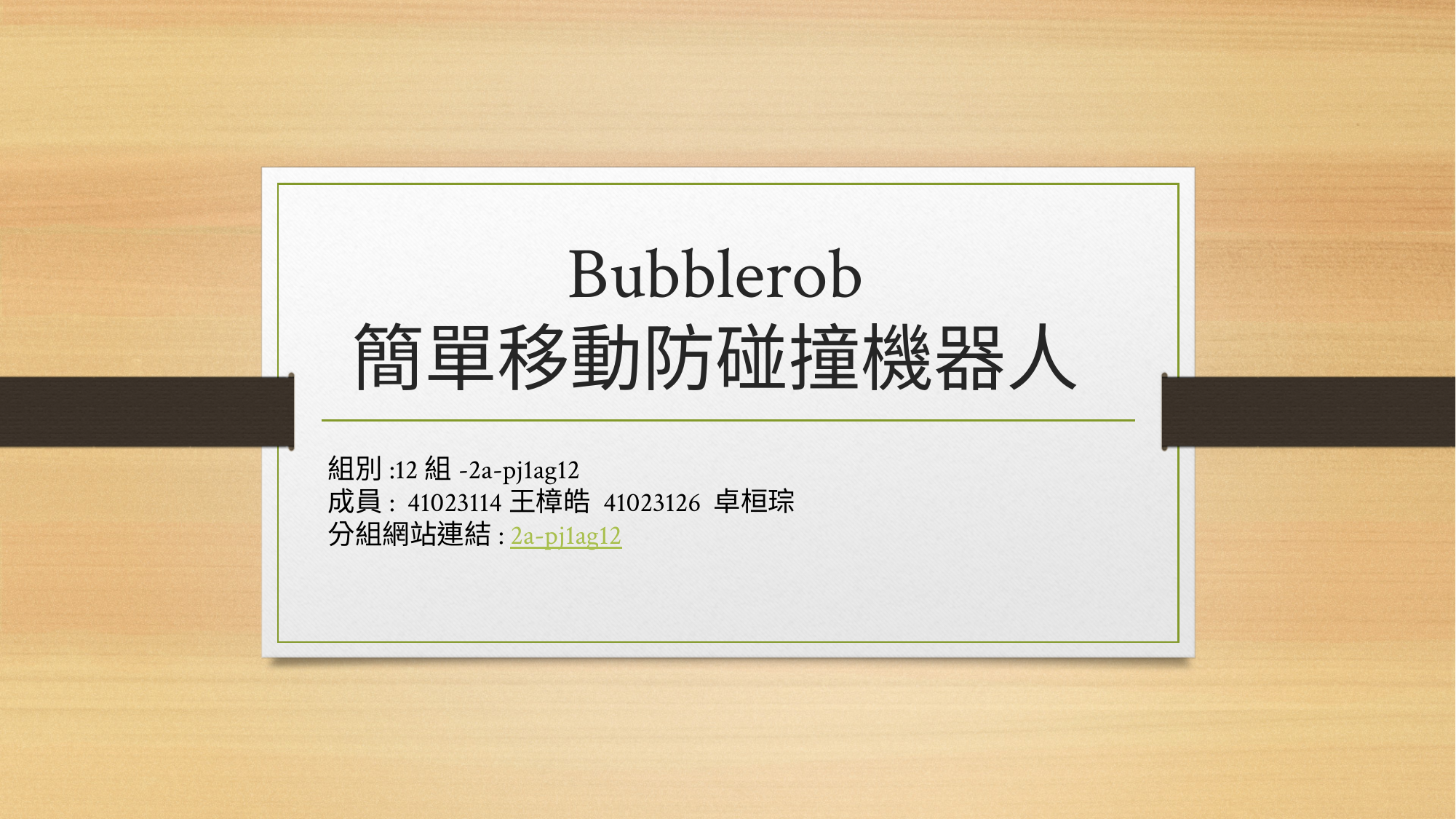

# Bubblerob 簡單移動防碰撞機器人
組別:12組-2a-pj1ag12
成員:  41023114王樟皓 41023126 卓桓琮
分組網站連結: 2a-pj1ag12